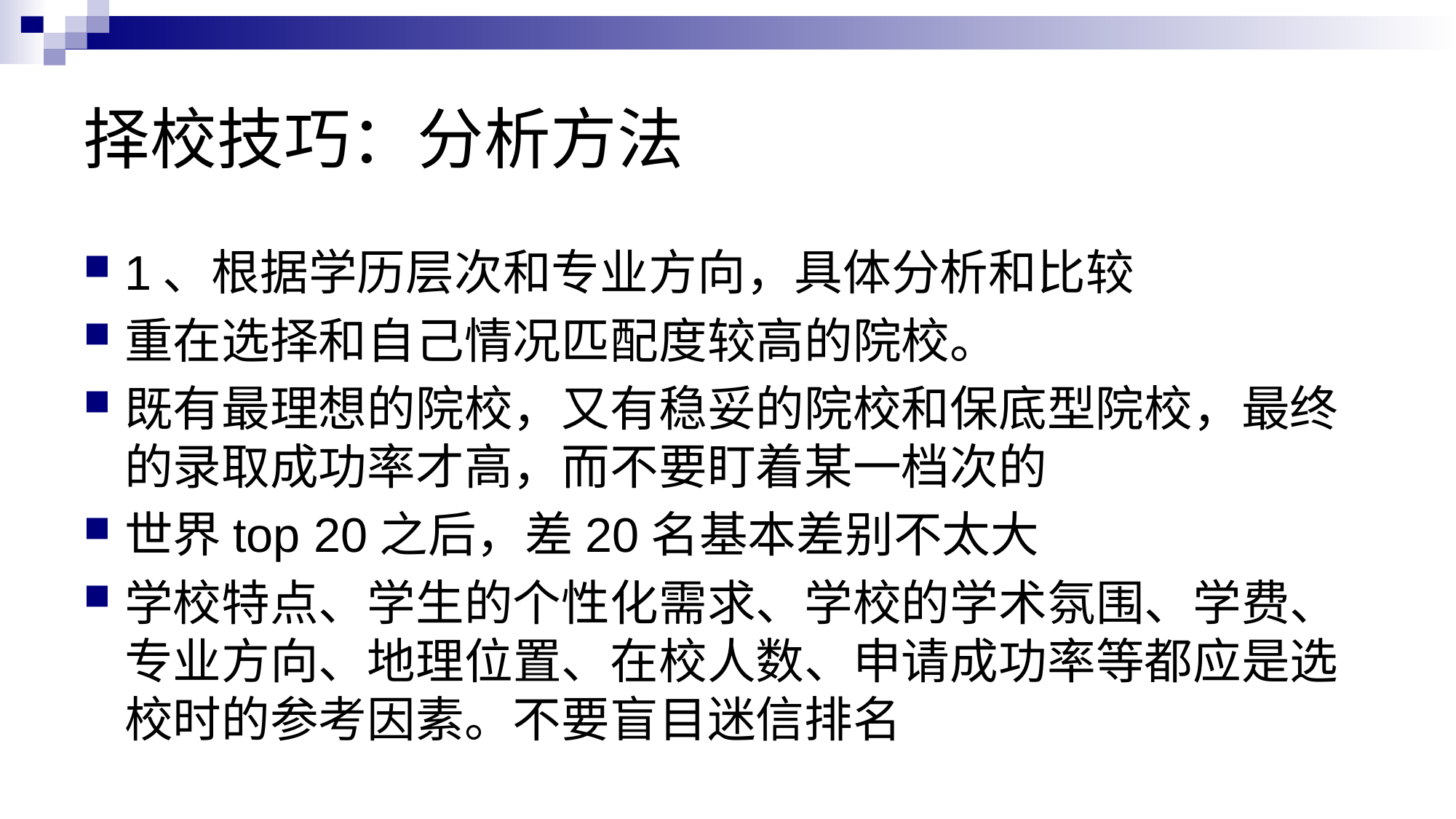

# 择校技巧：分析方法
1、根据学历层次和专业方向，具体分析和比较
重在选择和自己情况匹配度较高的院校。
既有最理想的院校，又有稳妥的院校和保底型院校，最终的录取成功率才高，而不要盯着某一档次的
世界top 20之后，差20名基本差别不太大
学校特点、学生的个性化需求、学校的学术氛围、学费、专业方向、地理位置、在校人数、申请成功率等都应是选校时的参考因素。不要盲目迷信排名